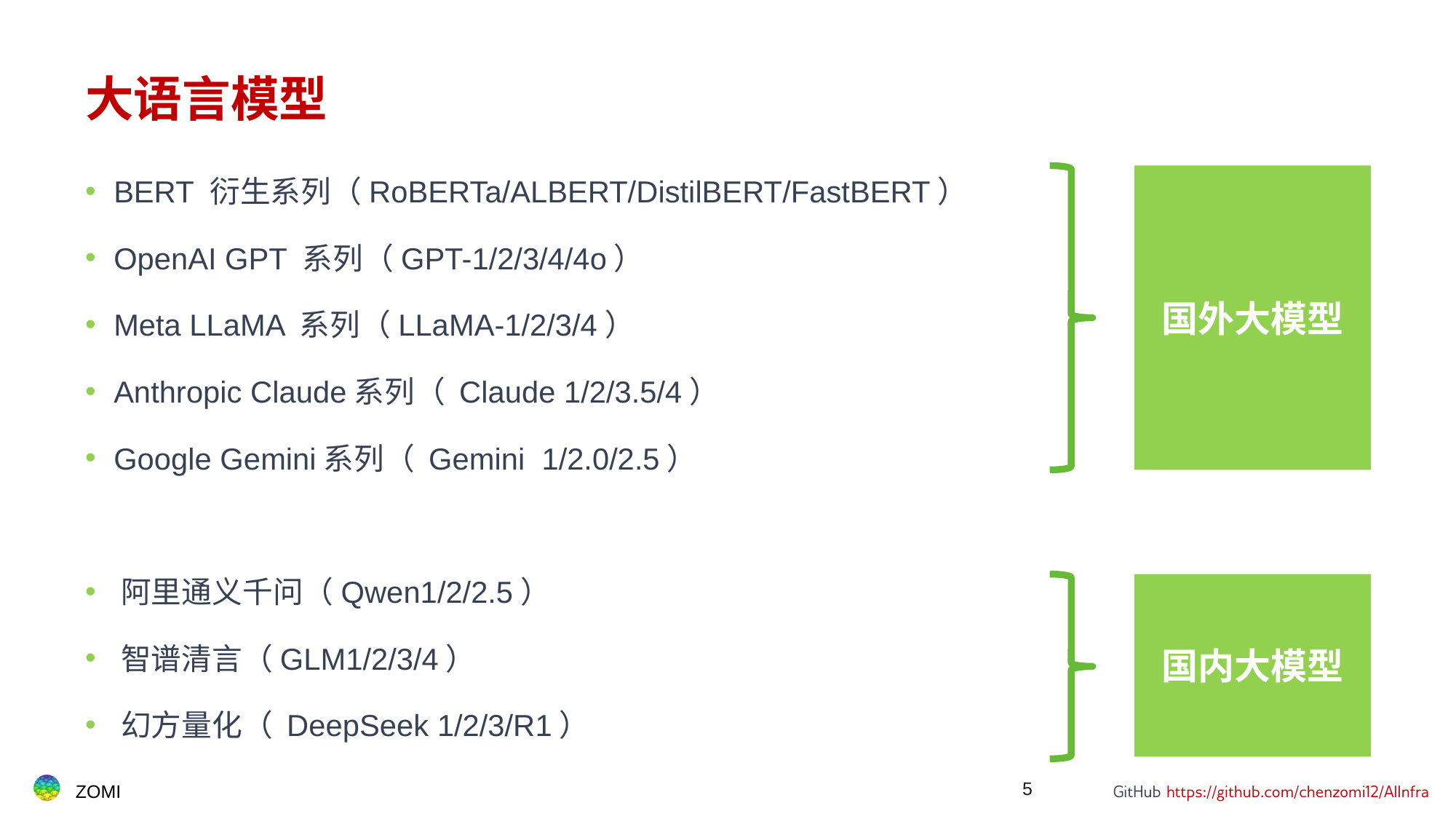

# 大语言模型
​​BERT 衍生系列（RoBERTa/ALBERT/DistilBERT/FastBERT）​​
OpenAI ​​GPT 系列（GPT-1/2/3/4/4o）​​
Meta ​​LLaMA 系列（LLaMA-1/2/3/4）​​
Anthropic Claude系列（ Claude 1/2/3.5/4）
​​Google Gemini系列（ Gemini  1/2.0/2.5）

​​阿里通义千问（Qwen1/2/2.5）​​
​​智谱清言（GLM1/2/3/4）​​
​​幻方量化​​（ DeepSeek 1/2/3/R1）

国外大模型

国内大模型